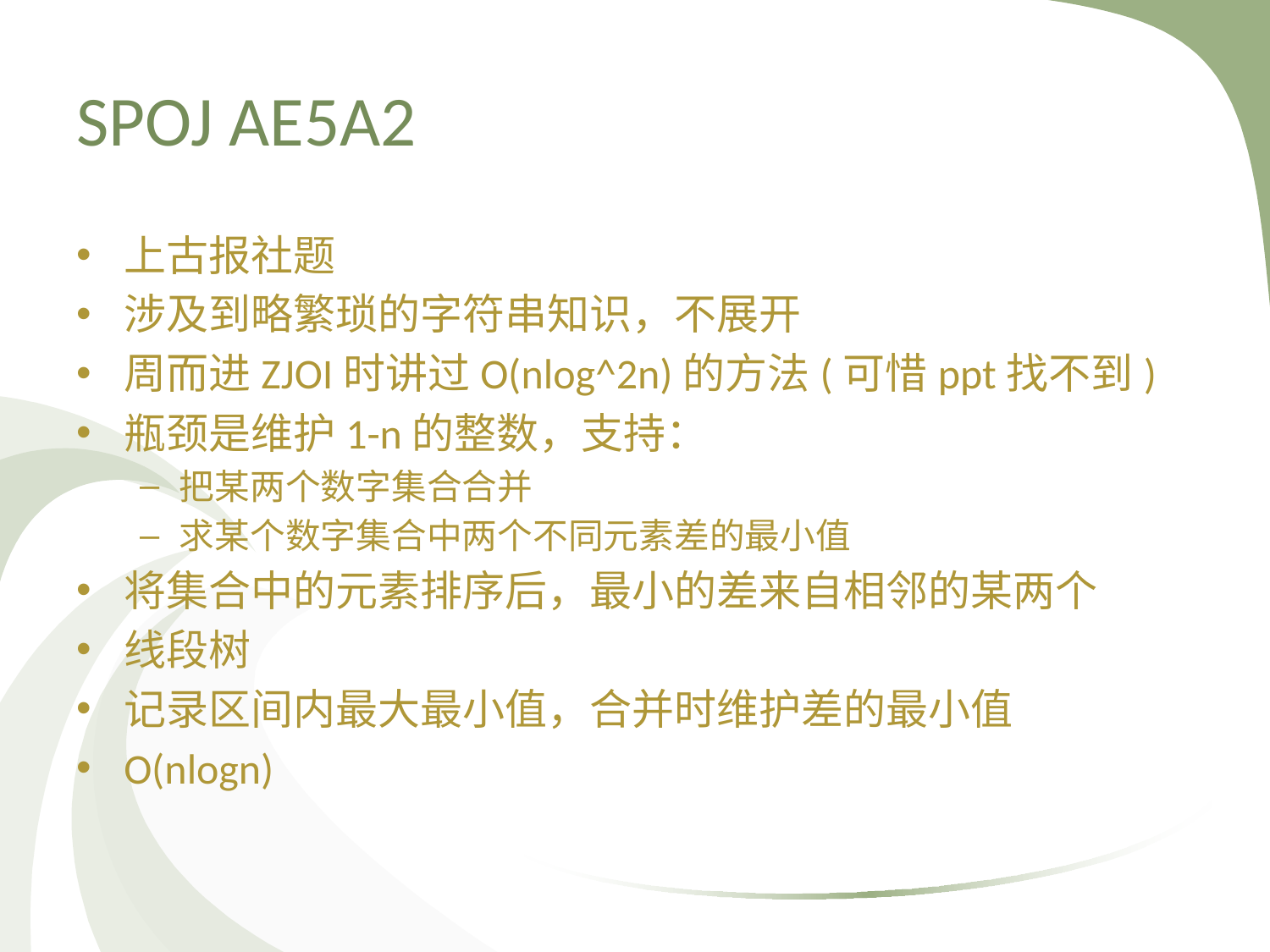

# SPOJ AE5A2
上古报社题
涉及到略繁琐的字符串知识，不展开
周而进ZJOI时讲过O(nlog^2n)的方法(可惜ppt找不到)
瓶颈是维护1-n的整数，支持：
把某两个数字集合合并
求某个数字集合中两个不同元素差的最小值
将集合中的元素排序后，最小的差来自相邻的某两个
线段树
记录区间内最大最小值，合并时维护差的最小值
O(nlogn)